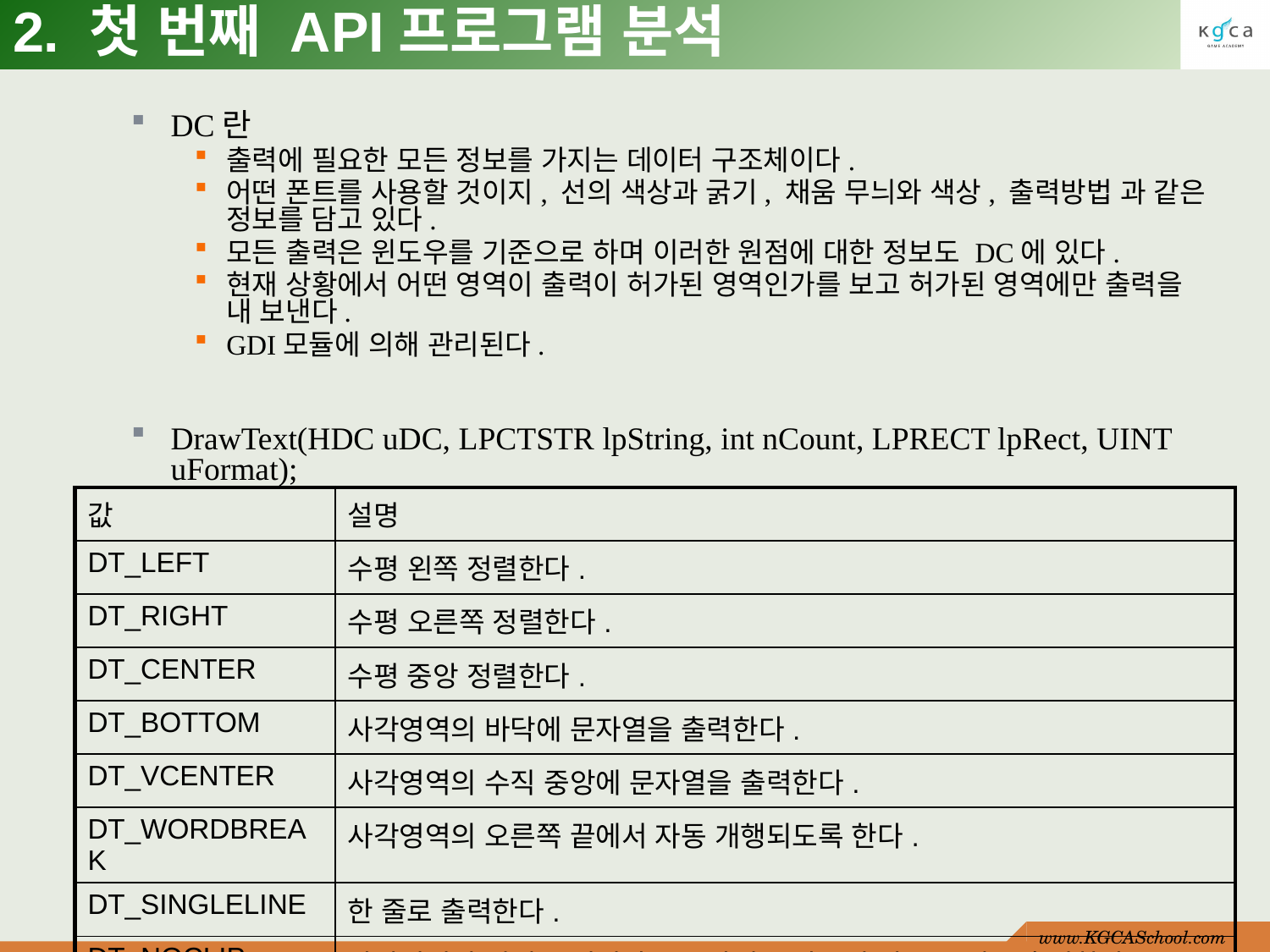

# 2. 첫 번째 API프로그램 분석
DC란
출력에 필요한 모든 정보를 가지는 데이터 구조체이다.
어떤 폰트를 사용할 것이지, 선의 색상과 굵기, 채움 무늬와 색상, 출력방법 과 같은 정보를 담고 있다.
모든 출력은 윈도우를 기준으로 하며 이러한 원점에 대한 정보도 DC에 있다.
현재 상황에서 어떤 영역이 출력이 허가된 영역인가를 보고 허가된 영역에만 출력을 내 보낸다.
GDI모듈에 의해 관리된다.

DrawText(HDC uDC, LPCTSTR lpString, int nCount, LPRECT lpRect, UINT uFormat);
| 값 | 설명 |
| --- | --- |
| DT\_LEFT | 수평 왼쪽 정렬한다. |
| DT\_RIGHT | 수평 오른쪽 정렬한다. |
| DT\_CENTER | 수평 중앙 정렬한다. |
| DT\_BOTTOM | 사각영역의 바닥에 문자열을 출력한다. |
| DT\_VCENTER | 사각영역의 수직 중앙에 문자열을 출력한다. |
| DT\_WORDBREAK | 사각영역의 오른쪽 끝에서 자동 개행되도록 한다. |
| DT\_SINGLELINE | 한 줄로 출력한다. |
| DT\_NOCLIP | 사각영역의 경계를 벗어나도 문자열을 자르지 않고 그대로 출력한다. |